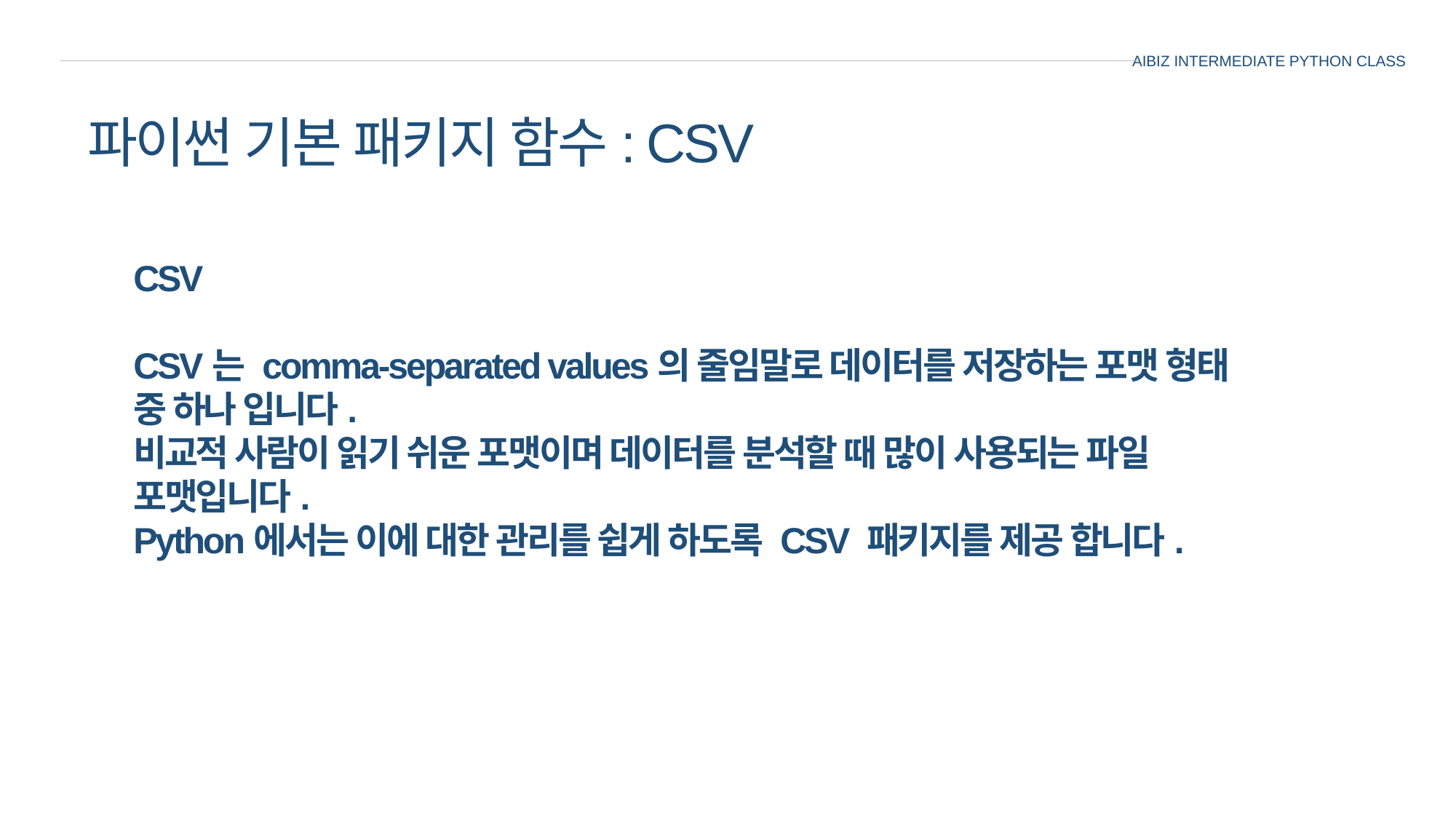

AIBIZ INTERMEDIATE PYTHON CLASS
파이썬 기본 패키지 함수: CSV
CSV

CSV는 comma-separated values의 줄임말로 데이터를 저장하는 포맷 형태 중 하나 입니다.
비교적 사람이 읽기 쉬운 포맷이며 데이터를 분석할 때 많이 사용되는 파일 포맷입니다.
Python에서는 이에 대한 관리를 쉽게 하도록 CSV 패키지를 제공 합니다.